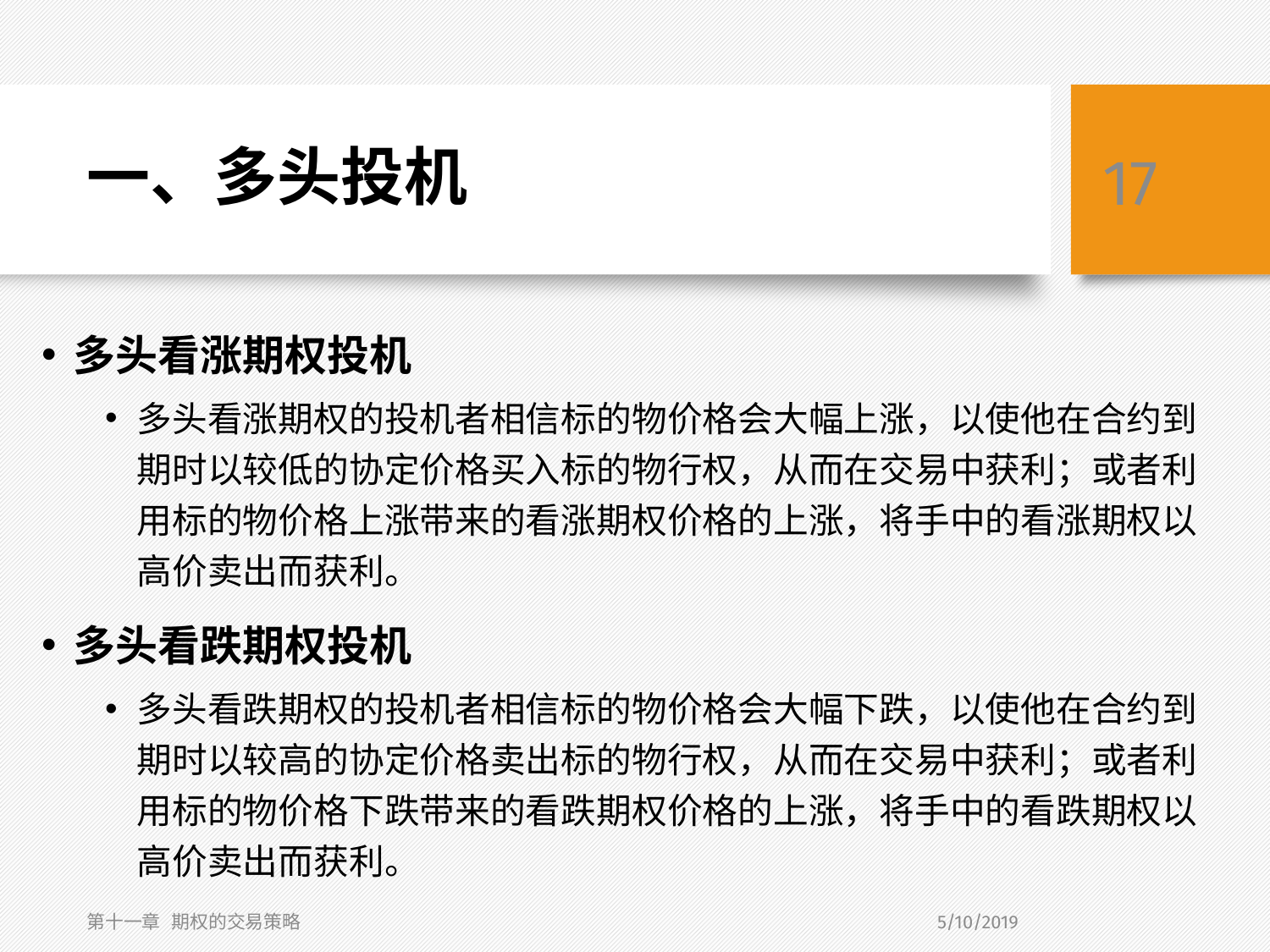

# 一、多头投机
17
多头看涨期权投机
多头看涨期权的投机者相信标的物价格会大幅上涨，以使他在合约到期时以较低的协定价格买入标的物行权，从而在交易中获利；或者利用标的物价格上涨带来的看涨期权价格的上涨，将手中的看涨期权以高价卖出而获利。
多头看跌期权投机
多头看跌期权的投机者相信标的物价格会大幅下跌，以使他在合约到期时以较高的协定价格卖出标的物行权，从而在交易中获利；或者利用标的物价格下跌带来的看跌期权价格的上涨，将手中的看跌期权以高价卖出而获利。
5/10/2019
第十一章  期权的交易策略